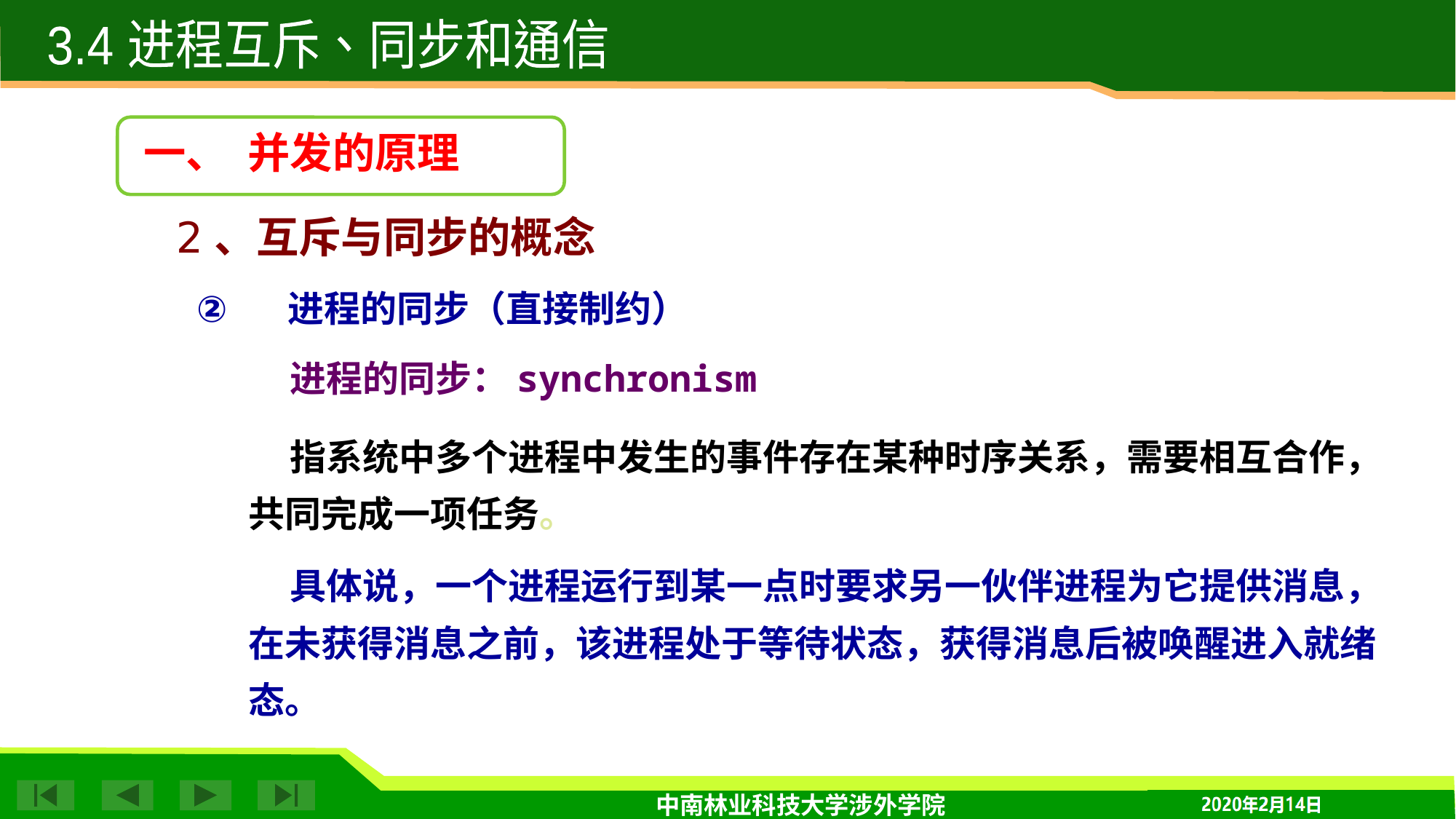

3.4 进程互斥、同步和通信

一、  并发的原理
2、互斥与同步的概念
# 进程的同步（直接制约）
    进程的同步：synchronism
    指系统中多个进程中发生的事件存在某种时序关系，需要相互合作，共同完成一项任务。
    具体说，一个进程运行到某一点时要求另一伙伴进程为它提供消息，在未获得消息之前，该进程处于等待状态，获得消息后被唤醒进入就绪态。